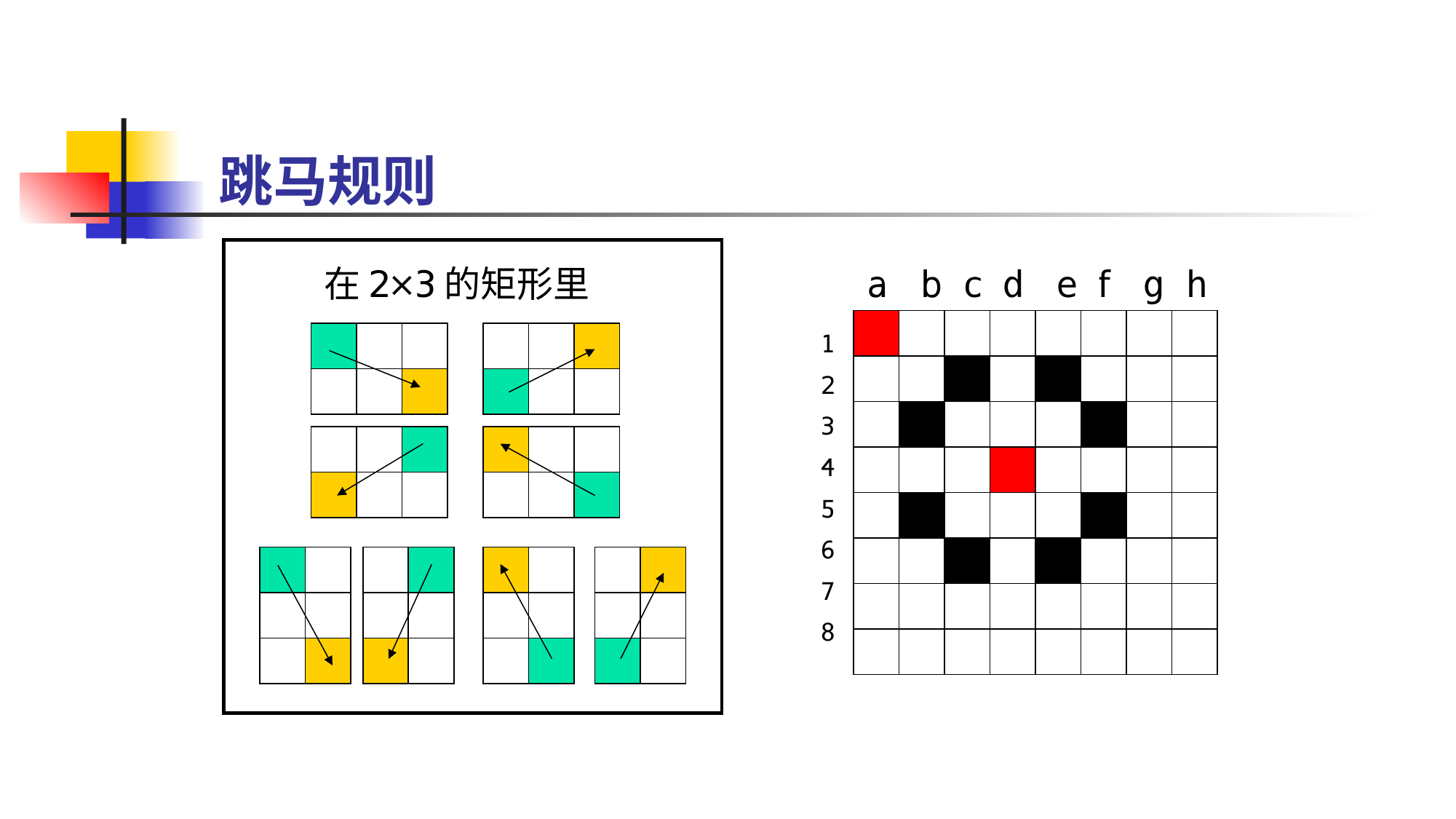

# 跳马规则

在2×3的矩形里
 a   b  c  d   e  f   g  h

1
2
3
4
5
6
7
8